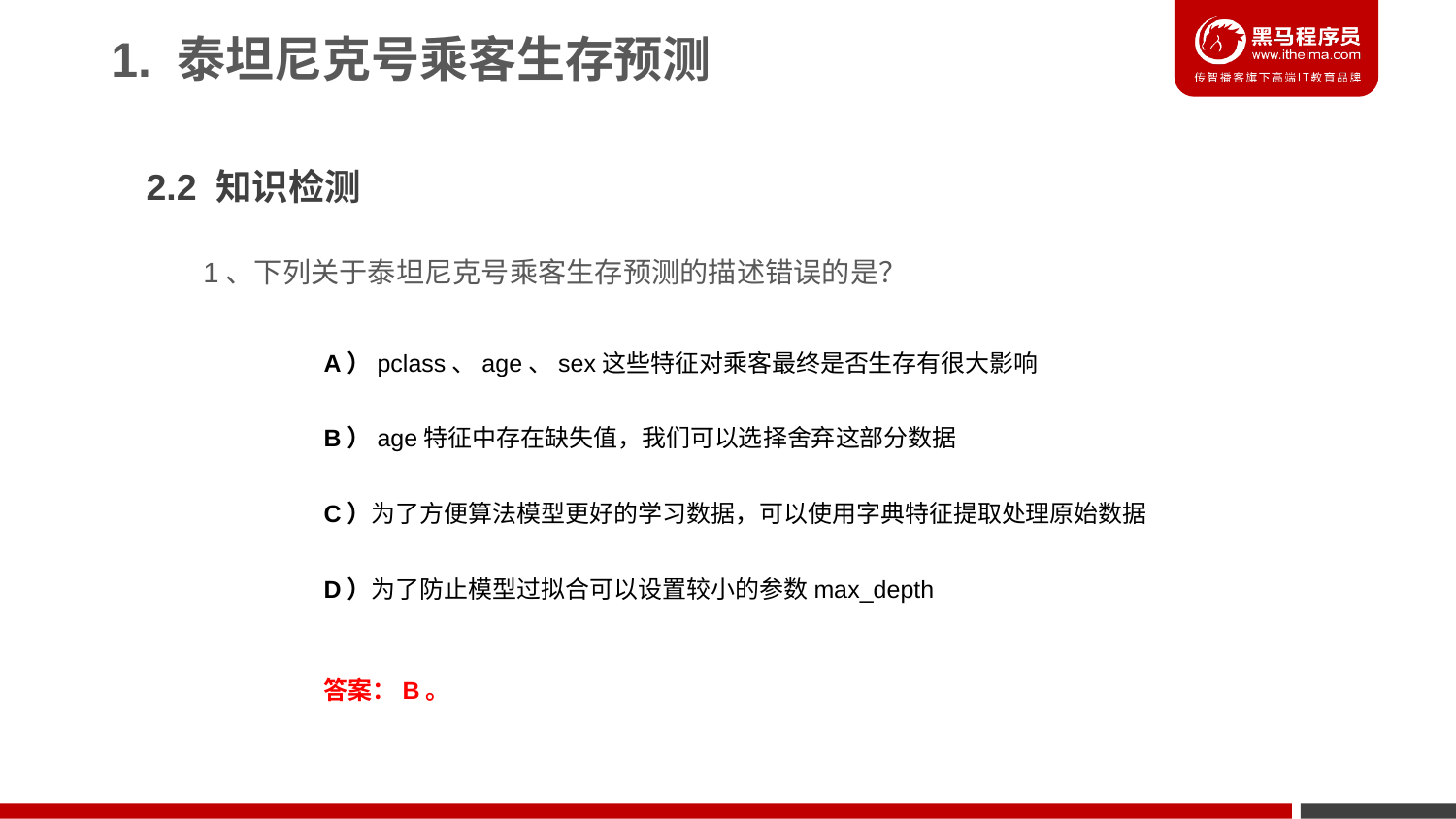

1. 泰坦尼克号乘客生存预测
2.2 知识检测
1、下列关于泰坦尼克号乘客生存预测的描述错误的是？
A）pclass、age、sex这些特征对乘客最终是否生存有很大影响

B）age特征中存在缺失值，我们可以选择舍弃这部分数据

C）为了方便算法模型更好的学习数据，可以使用字典特征提取处理原始数据

D）为了防止模型过拟合可以设置较小的参数max_depth
答案：B。